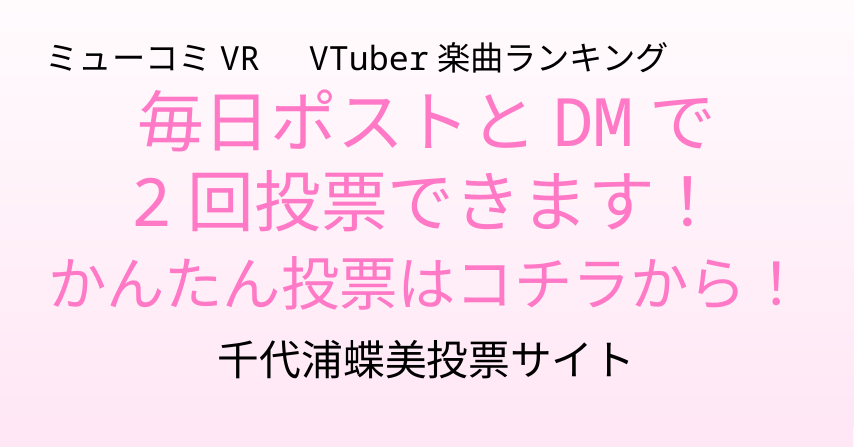

ミューコミVR　VTuber楽曲ランキング
毎日ポストとDMで
2回投票できます！
かんたん投票はコチラから！
千代浦蝶美投票サイト